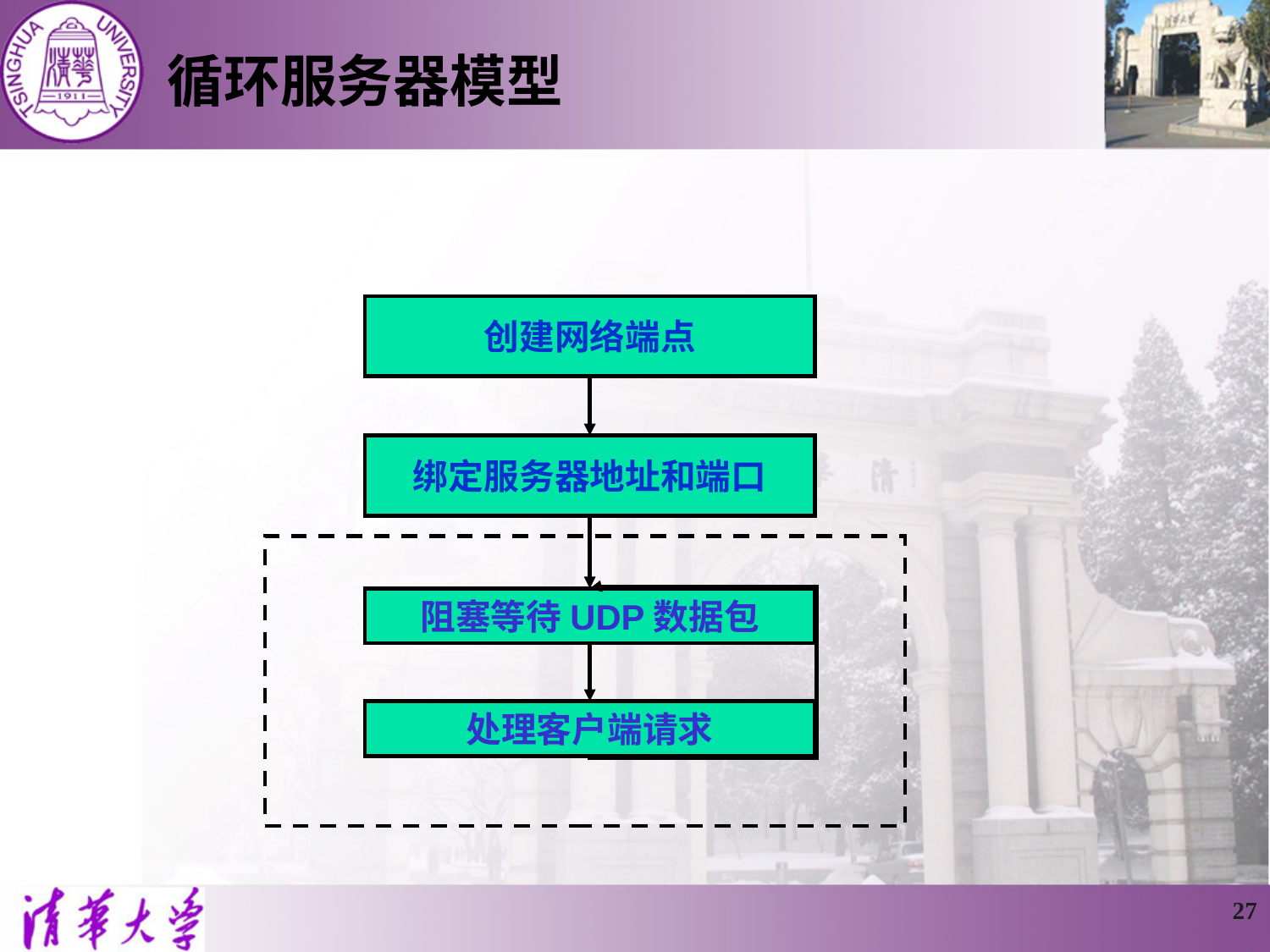

# 循环服务器模型
UDP循环服务器模型
创建网络端点
绑定服务器地址和端口

阻塞等待UDP数据包
处理客户端请求
27